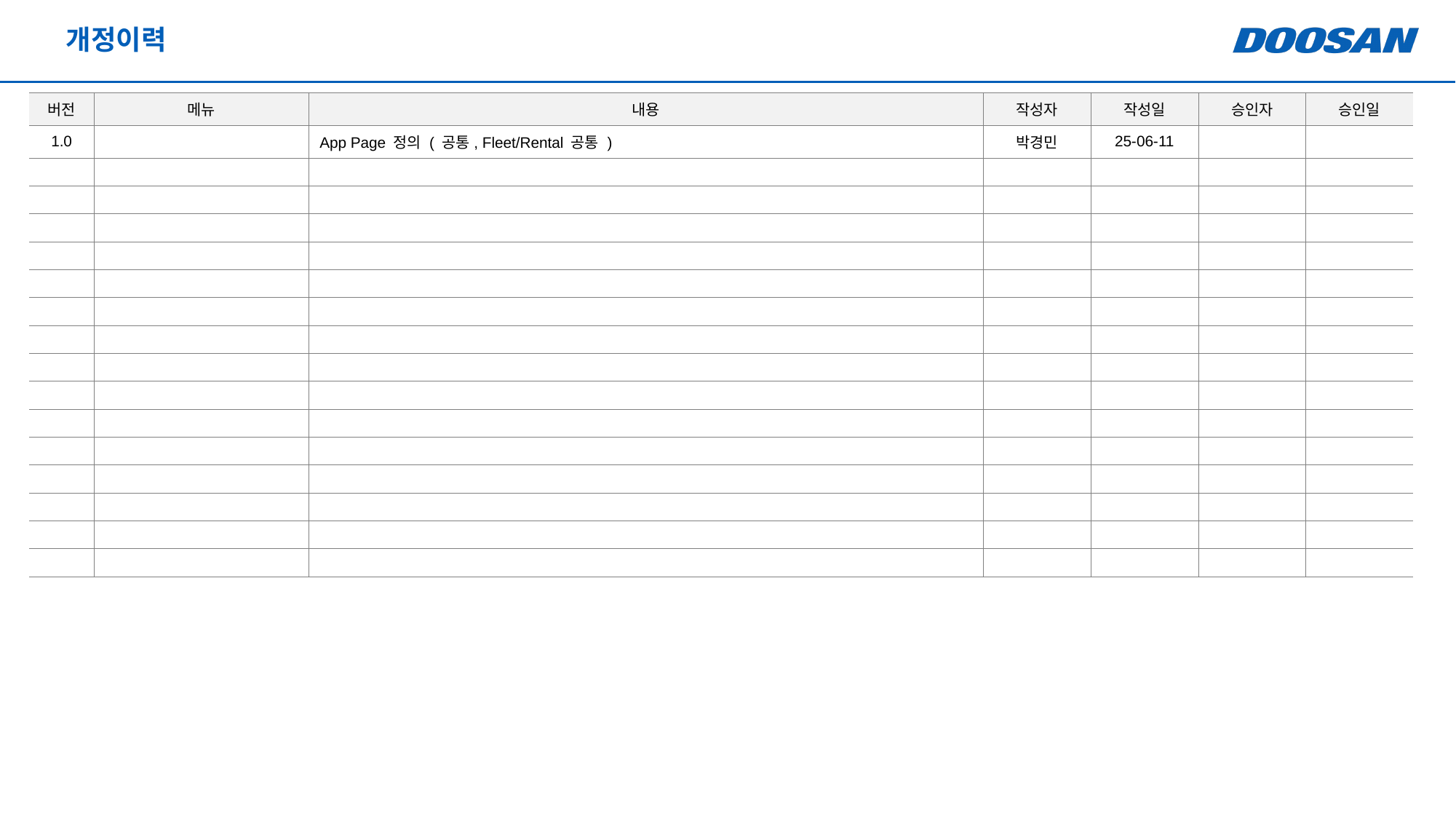

# 개정이력
| 버전 | 메뉴 | 내용 | 작성자 | 작성일 | 승인자 | 승인일 |
| --- | --- | --- | --- | --- | --- | --- |
| 1.0 |  | App Page 정의 ( 공통, Fleet/Rental 공통 ) | 박경민 | 25-06-11 |  |  |
|  |  |  |  |  |  |  |
|  |  |  |  |  |  |  |
|  |  |  |  |  |  |  |
|  |  |  |  |  |  |  |
|  |  |  |  |  |  |  |
|  |  |  |  |  |  |  |
|  |  |  |  |  |  |  |
|  |  |  |  |  |  |  |
|  |  |  |  |  |  |  |
|  |  |  |  |  |  |  |
|  |  |  |  |  |  |  |
|  |  |  |  |  |  |  |
|  |  |  |  |  |  |  |
|  |  |  |  |  |  |  |
|  |  |  |  |  |  |  |